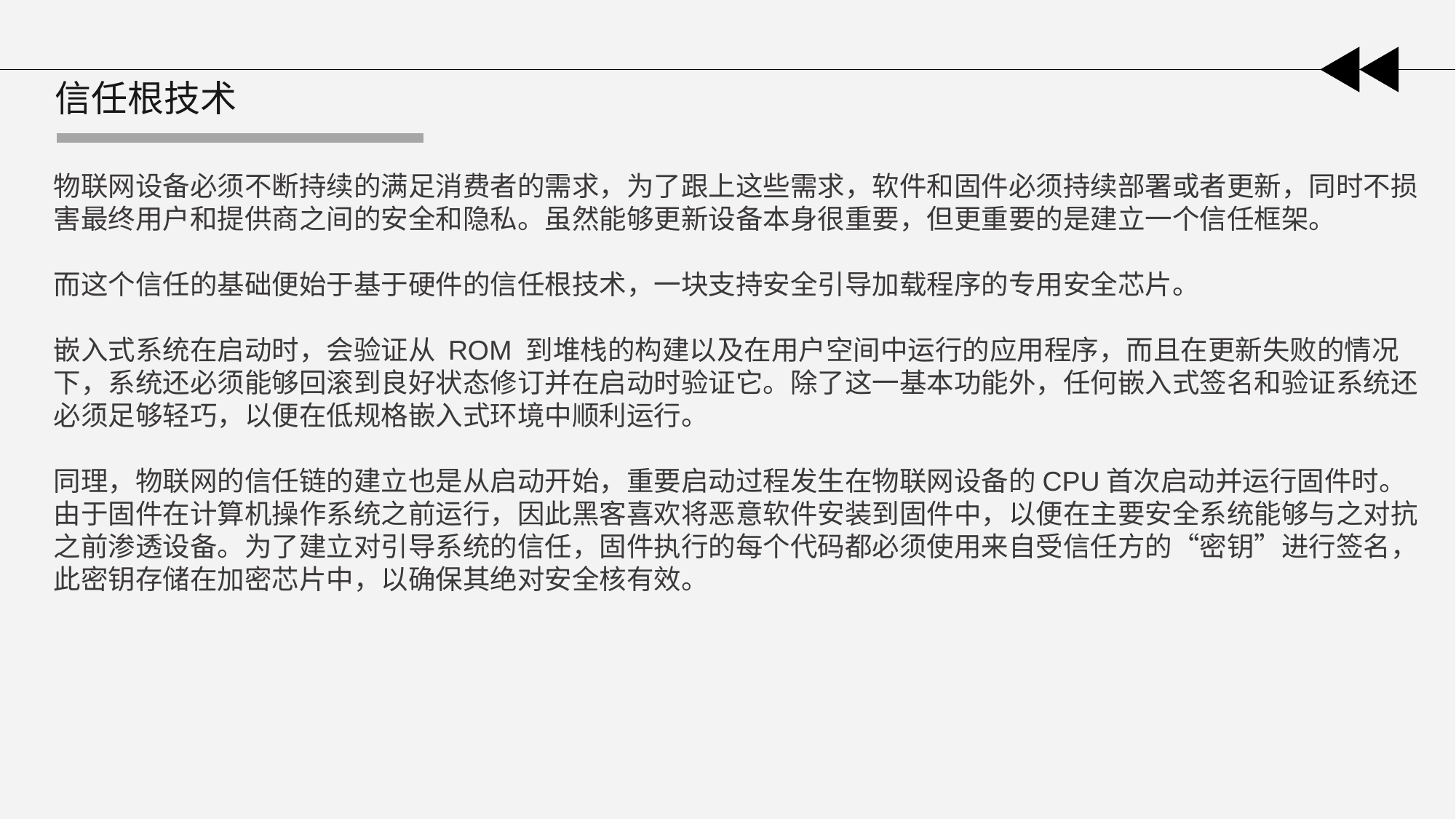

信任根技术
物联网设备必须不断持续的满足消费者的需求，为了跟上这些需求，软件和固件必须持续部署或者更新，同时不损害最终用户和提供商之间的安全和隐私。虽然能够更新设备本身很重要，但更重要的是建立一个信任框架。

而这个信任的基础便始于基于硬件的信任根技术，一块支持安全引导加载程序的专用安全芯片。

嵌入式系统在启动时，会验证从 ROM 到堆栈的构建以及在用户空间中运行的应用程序，而且在更新失败的情况下，系统还必须能够回滚到良好状态修订并在启动时验证它。除了这一基本功能外，任何嵌入式签名和验证系统还必须足够轻巧，以便在低规格嵌入式环境中顺利运行。

同理，物联网的信任链的建立也是从启动开始，重要启动过程发生在物联网设备的CPU首次启动并运行固件时。由于固件在计算机操作系统之前运行，因此黑客喜欢将恶意软件安装到固件中，以便在主要安全系统能够与之对抗之前渗透设备。为了建立对引导系统的信任，固件执行的每个代码都必须使用来自受信任方的“密钥”进行签名，此密钥存储在加密芯片中，以确保其绝对安全核有效。